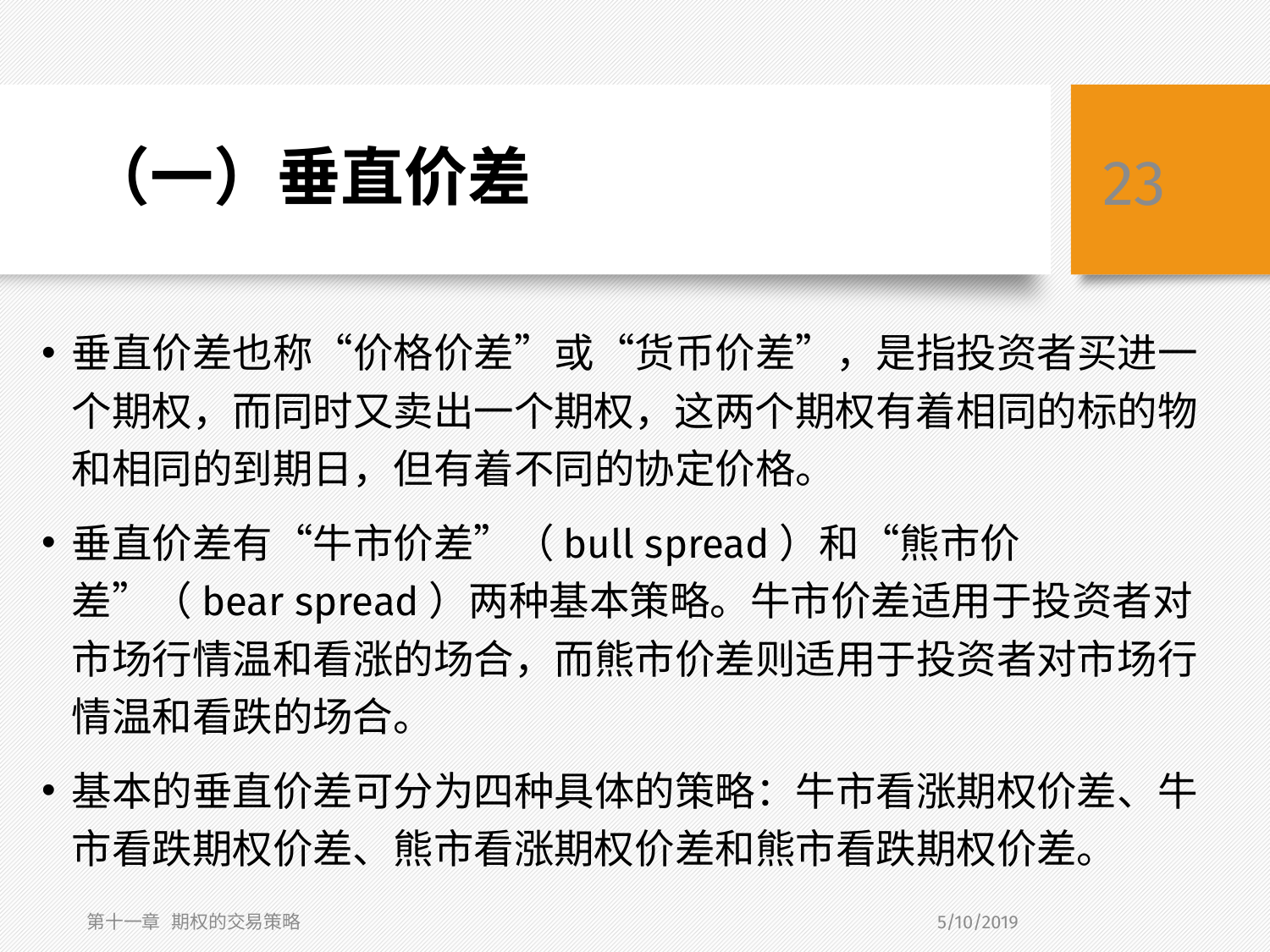

# （一）垂直价差
23
垂直价差也称“价格价差”或“货币价差”，是指投资者买进一个期权，而同时又卖出一个期权，这两个期权有着相同的标的物和相同的到期日，但有着不同的协定价格。
垂直价差有“牛市价差”（bull spread）和“熊市价差”（bear spread）两种基本策略。牛市价差适用于投资者对市场行情温和看涨的场合，而熊市价差则适用于投资者对市场行情温和看跌的场合。
基本的垂直价差可分为四种具体的策略：牛市看涨期权价差、牛市看跌期权价差、熊市看涨期权价差和熊市看跌期权价差。
5/10/2019
第十一章  期权的交易策略